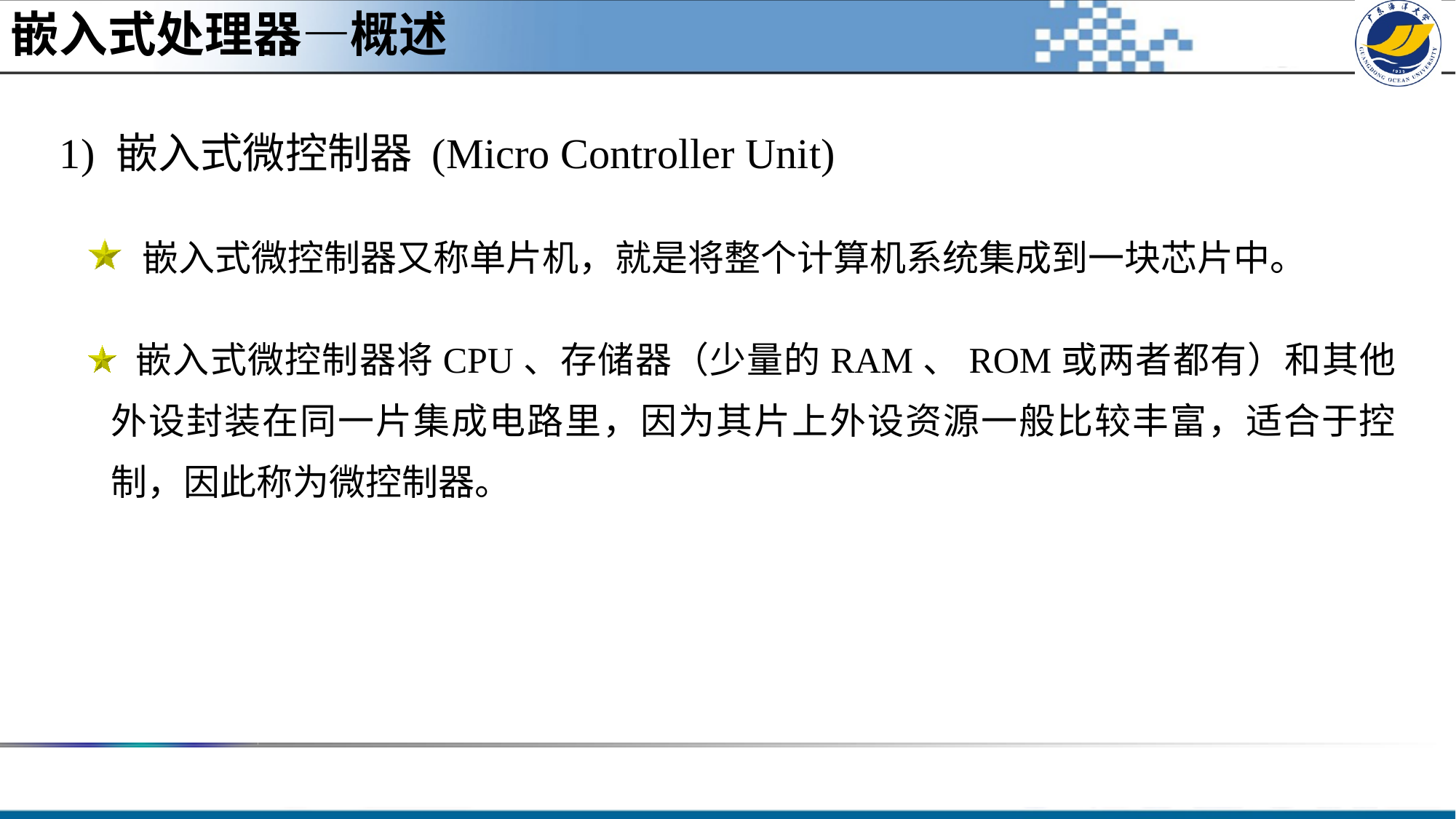

嵌入式处理器—概述
# 1) 嵌入式微控制器 (Micro Controller Unit)
 嵌入式微控制器又称单片机，就是将整个计算机系统集成到一块芯片中。
 嵌入式微控制器将CPU、存储器（少量的RAM、ROM或两者都有）和其他外设封装在同一片集成电路里，因为其片上外设资源一般比较丰富，适合于控制，因此称为微控制器。
15